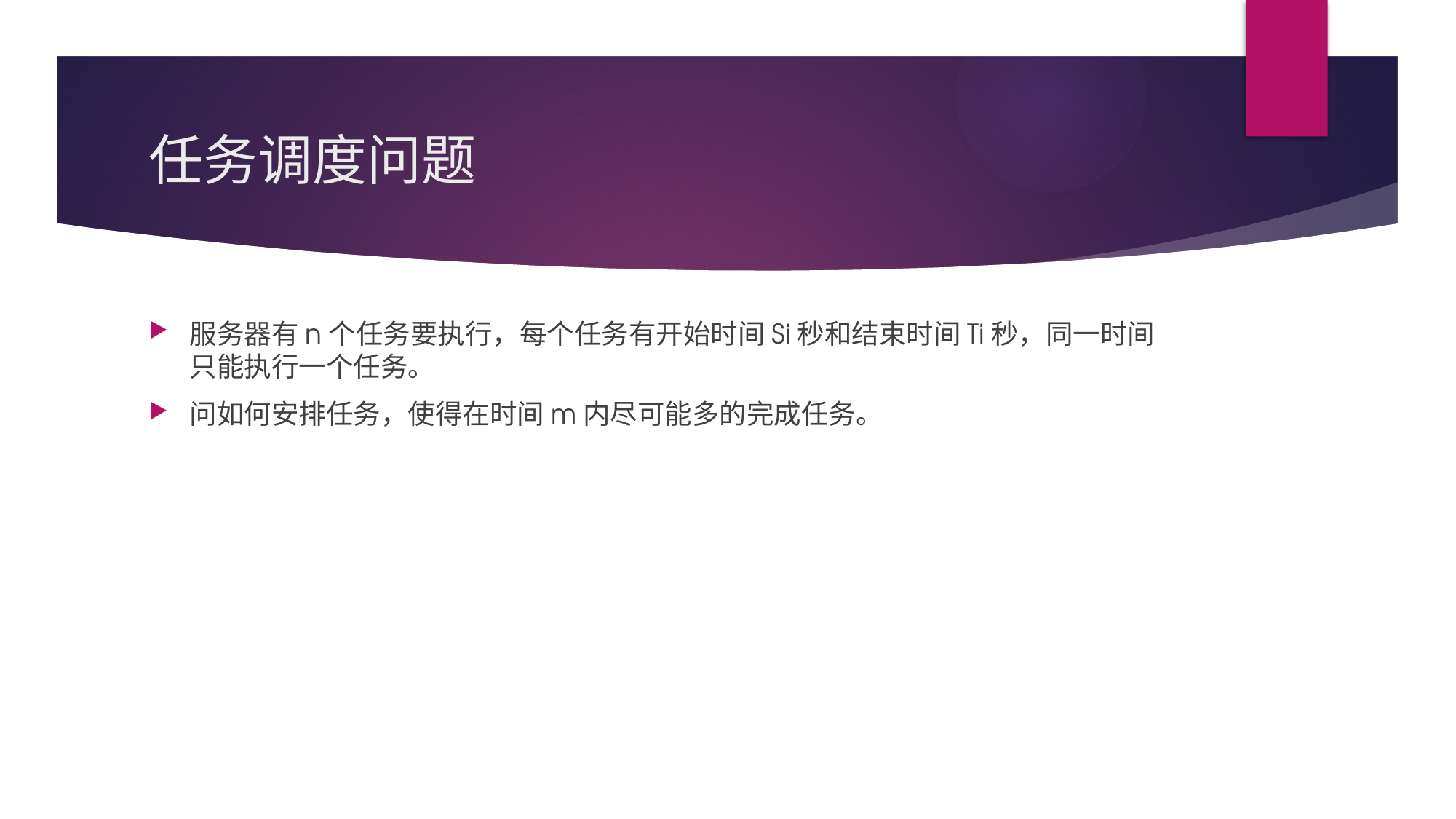

# 任务调度问题
服务器有n个任务要执行，每个任务有开始时间Si秒和结束时间Ti秒，同一时间只能执行一个任务。
问如何安排任务，使得在时间m内尽可能多的完成任务。